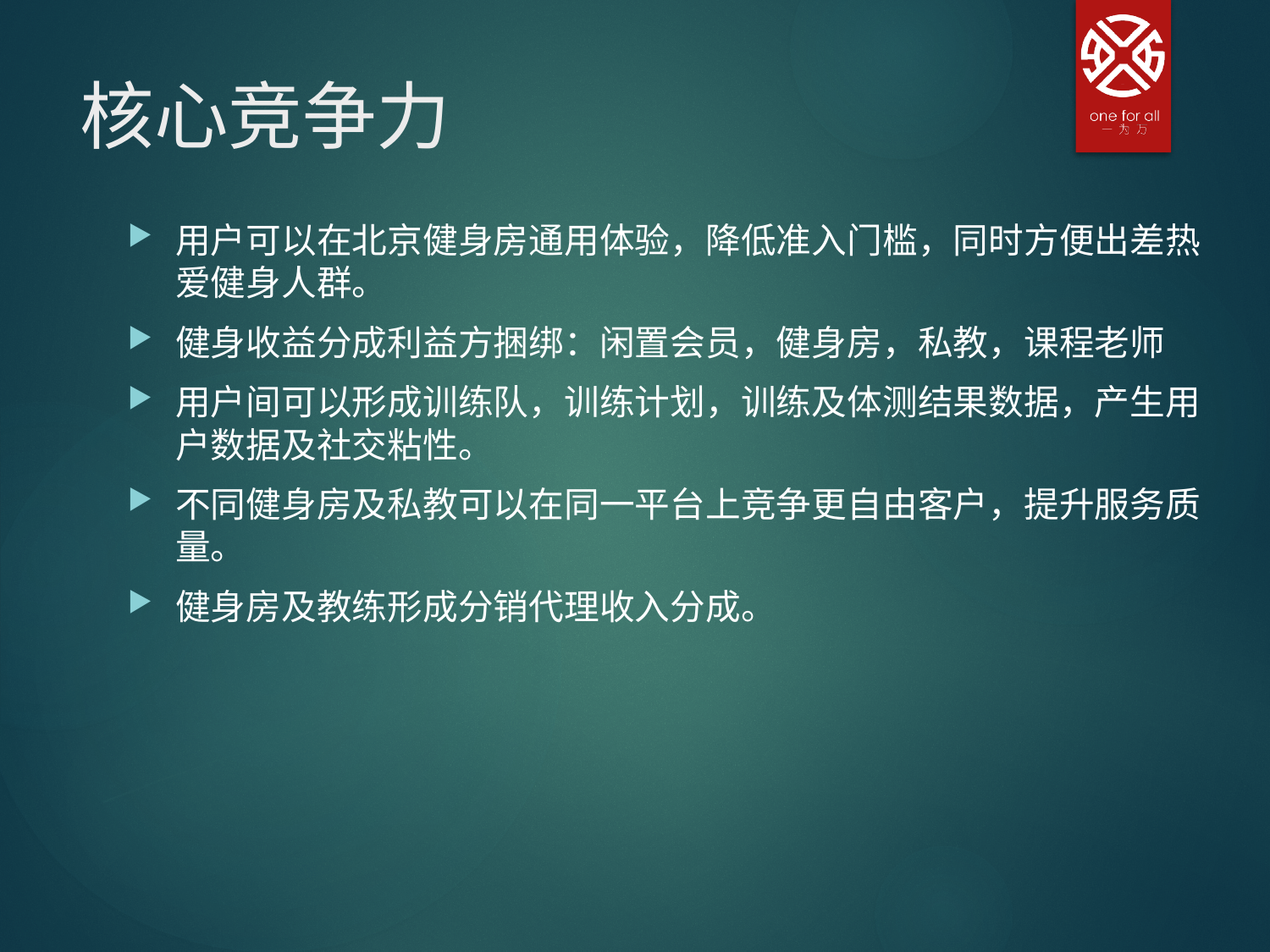

# 核心竞争力
用户可以在北京健身房通用体验，降低准入门槛，同时方便出差热爱健身人群。
健身收益分成利益方捆绑：闲置会员，健身房，私教，课程老师
用户间可以形成训练队，训练计划，训练及体测结果数据，产生用户数据及社交粘性。
不同健身房及私教可以在同一平台上竞争更自由客户，提升服务质量。
健身房及教练形成分销代理收入分成。